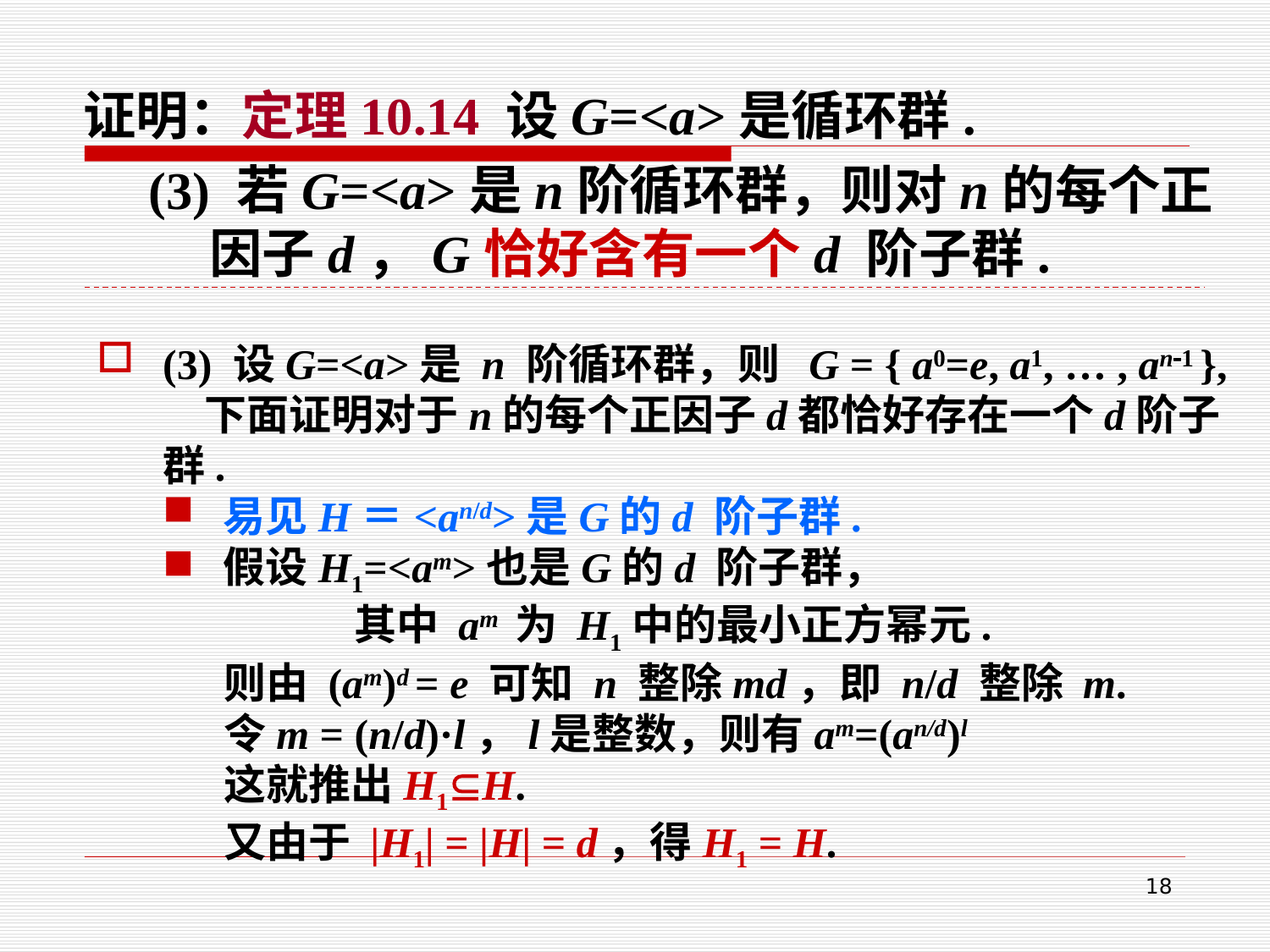

证明：定理10.14 设G=<a>是循环群.
(3) 若G=<a>是n阶循环群，则对n的每个正因子d，G恰好含有一个d 阶子群.

(3) 设G=<a>是 n 阶循环群，则  G = { a0=e, a1, … , an−1 },    下面证明对于n的每个正因子d都恰好存在一个d阶子群.
易见H＝<an/d>是G的d 阶子群.
假设H1=<am>也是G的d 阶子群，
                   其中 am 为 H1中的最小正方幂元.
则由 (am)d = e 可知 n 整除md，即 n/d 整除 m.
令m = (n/d)·l，l是整数，则有am=(an/d)l
这就推出H1⊆H.
又由于 |H1| = |H| = d，得H1 = H.
18